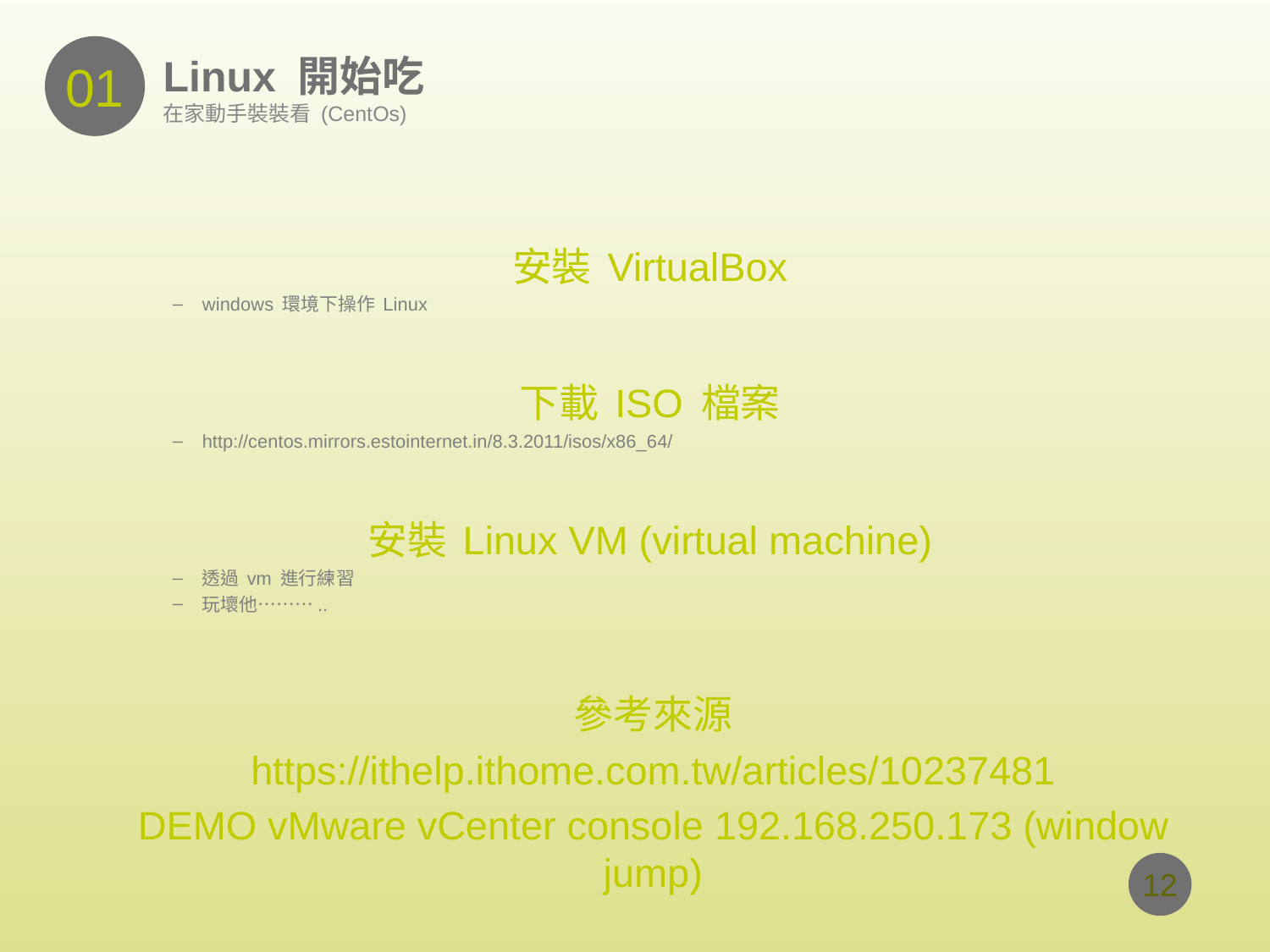

01
# Linux 開始吃
在家動手裝裝看 (CentOs)

安裝 VirtualBox
windows 環境下操作 Linux

下載 ISO 檔案
http://centos.mirrors.estointernet.in/8.3.2011/isos/x86_64/

安裝 Linux VM (virtual machine)
透過 vm 進行練習
玩壞他………..

參考來源
https://ithelp.ithome.com.tw/articles/10237481
DEMO vMware vCenter console 192.168.250.173 (window jump)

12